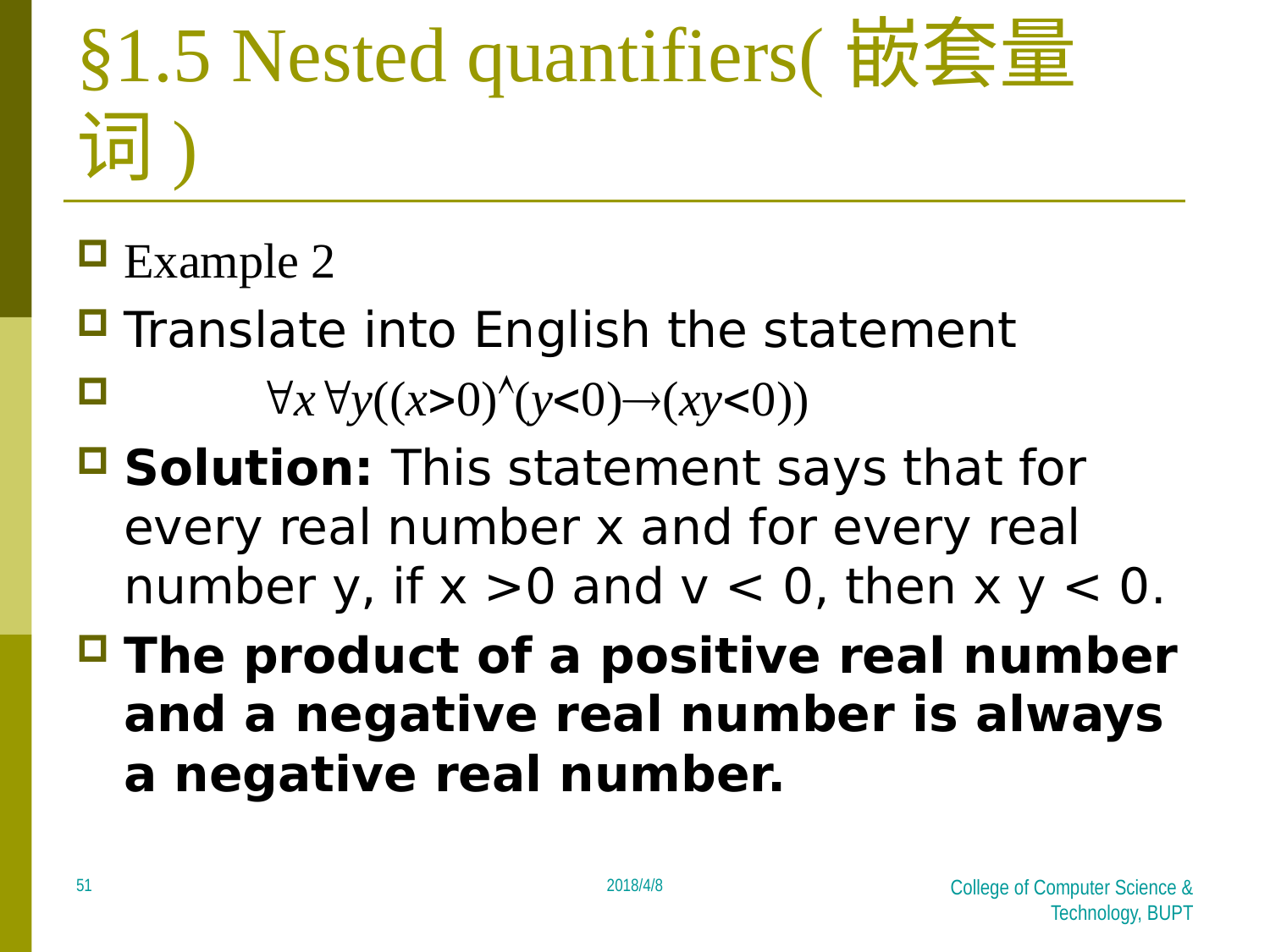

# §1.5 Nested quantifiers(嵌套量词)
Example 2
Translate into English the statement
           ∀x∀y((x>0)∧(y<0)→(xy<0))
Solution: This statement says that for every real number x and for every real number y, if x >0 and v < 0, then x y < 0.
The product of a positive real number and a negative real number is always a negative real number.
51
2018/4/8
College of Computer Science & Technology, BUPT